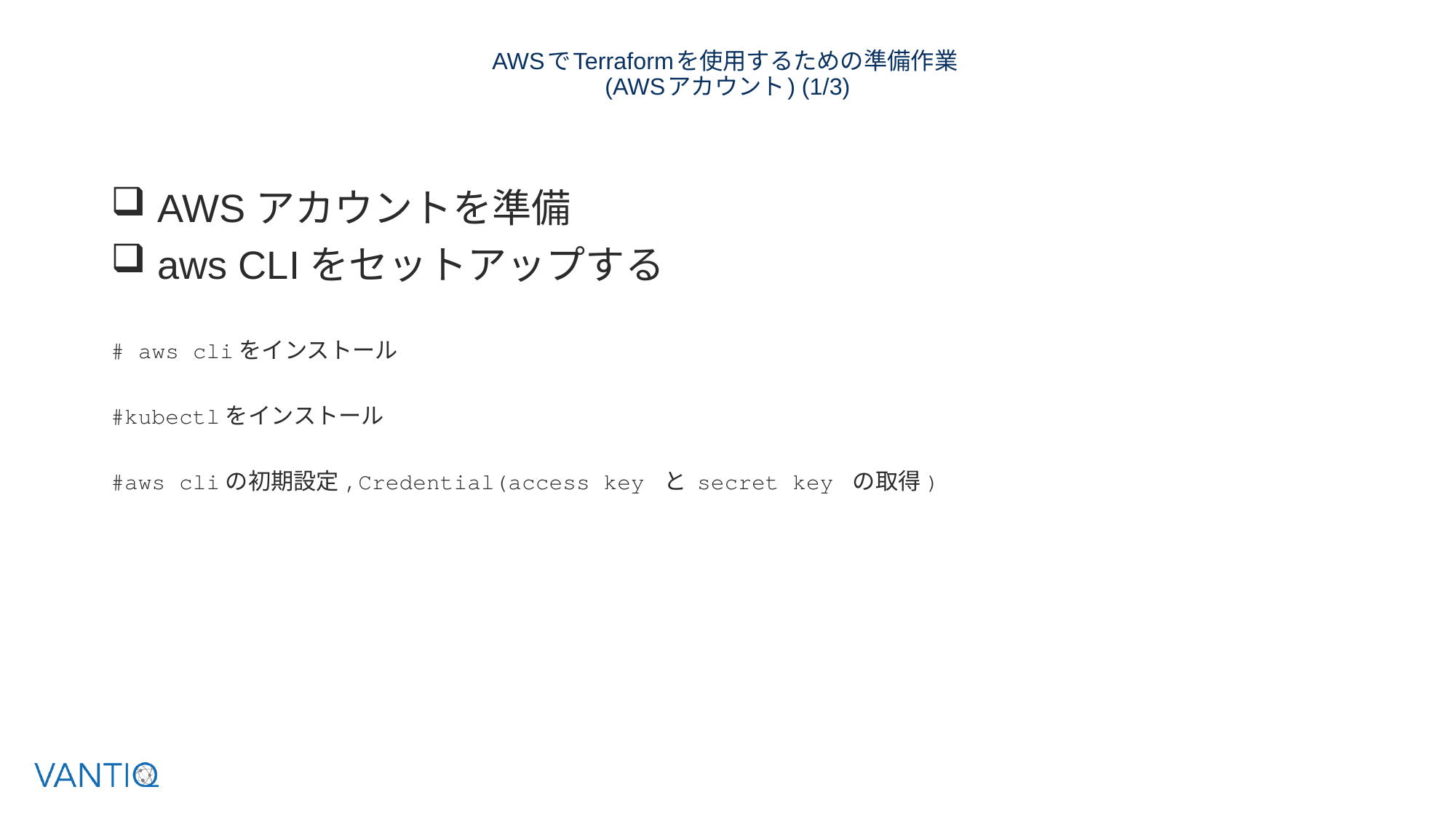

# AWSでTerraformを使用するための準備作業 (AWSアカウント) (1/3)
 AWSアカウントを準備
 aws CLIをセットアップする

# aws cliをインストール

#kubectlをインストール

#aws cliの初期設定,Credential(access key と secret key の取得)